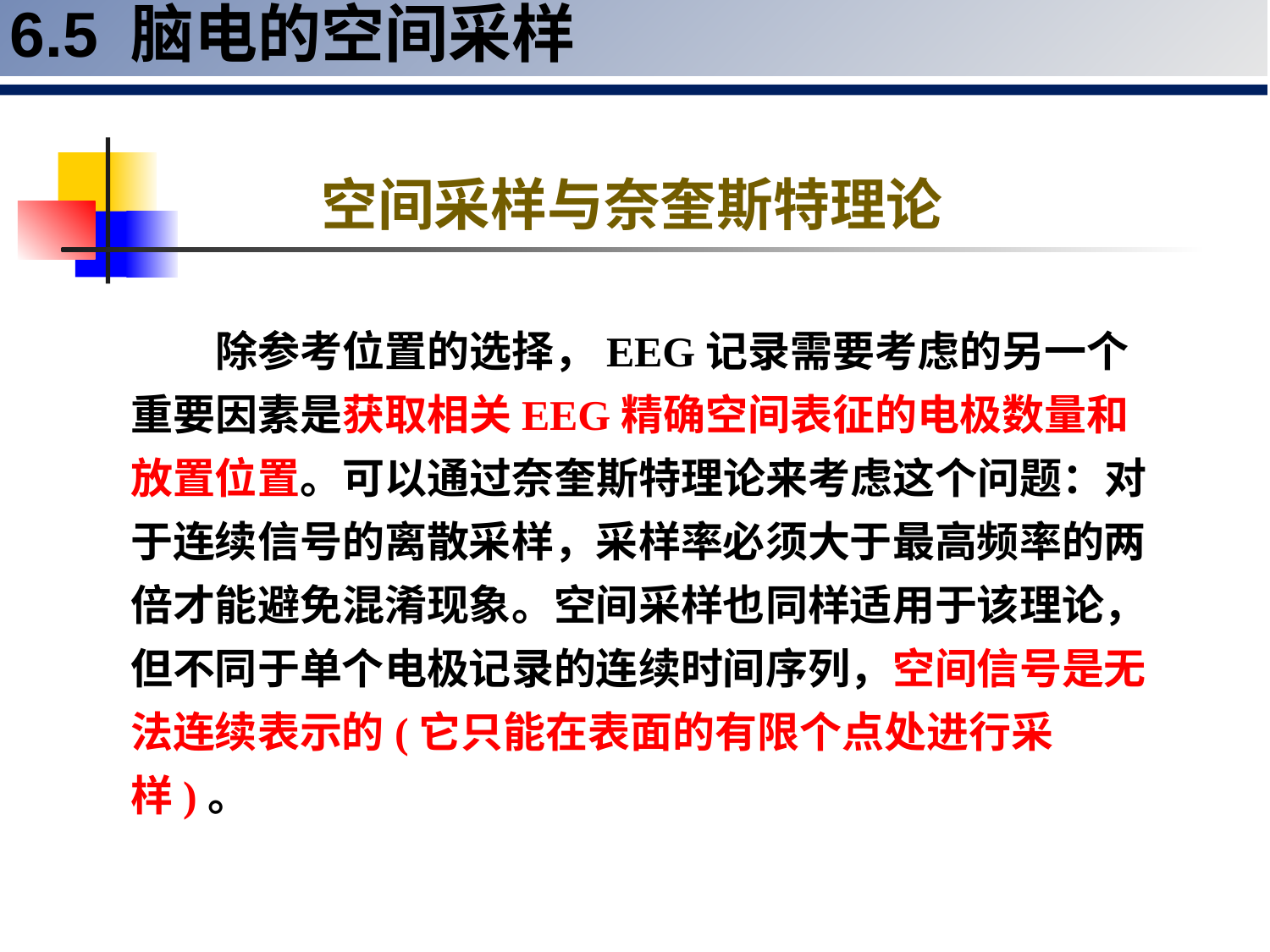

6.5 脑电的空间采样

空间采样与奈奎斯特理论
除参考位置的选择，EEG记录需要考虑的另一个重要因素是获取相关EEG精确空间表征的电极数量和放置位置。可以通过奈奎斯特理论来考虑这个问题：对于连续信号的离散采样，采样率必须大于最高频率的两倍才能避免混淆现象。空间采样也同样适用于该理论，但不同于单个电极记录的连续时间序列，空间信号是无法连续表示的(它只能在表面的有限个点处进行采样)。